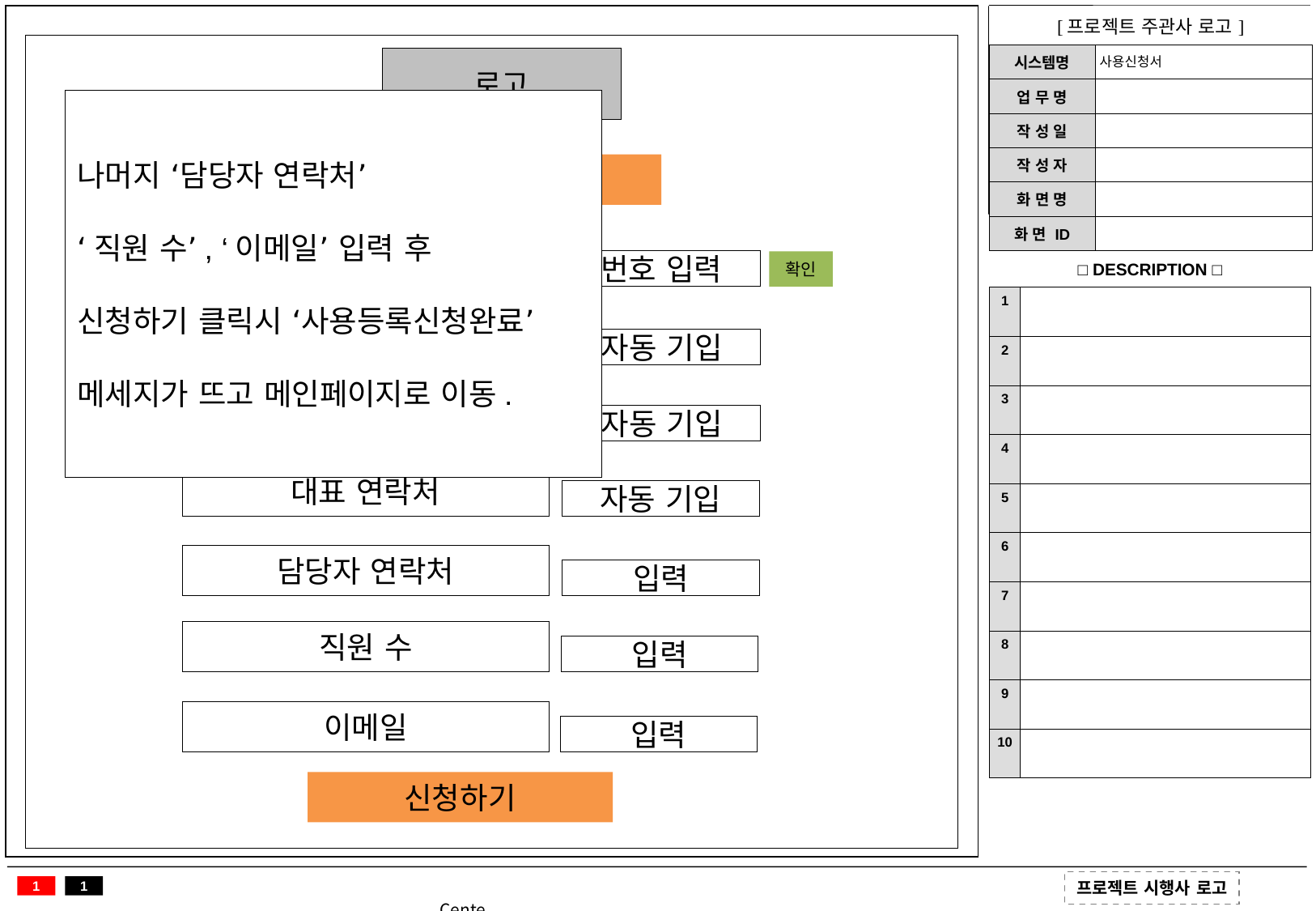

| [프로젝트 주관사 로고] |  |
| --- | --- |
| 시스템명 | 사용신청서 |
| 업 무 명 |  |
| 작 성 일 |  |
| 작 성 자 |  |
| 화 면 명 |  |
| 화 면 ID |  |

로고
나머지 ‘담당자 연락처’

‘직원 수’, ‘이메일’ 입력 후

신청하기 클릭시 ‘사용등록신청완료’

메세지가 뜨고 메인페이지로 이동.
사용 등록 신청
사업자 등록번호
번호 입력
확인
| □ DESCRIPTION □ |  |
| --- | --- |
| 1 |  |
| 2 |  |
| 3 |  |
| 4 |  |
| 5 |  |
| 6 |  |
| 7 |  |
| 8 |  |
| 9 |  |
| 10 |  |
회사 이름
자동 기입
대표 이름
자동 기입
대표 연락처
자동 기입
담당자 연락처
입력
직원 수
입력
이메일
입력
신청하기
1
1
Center